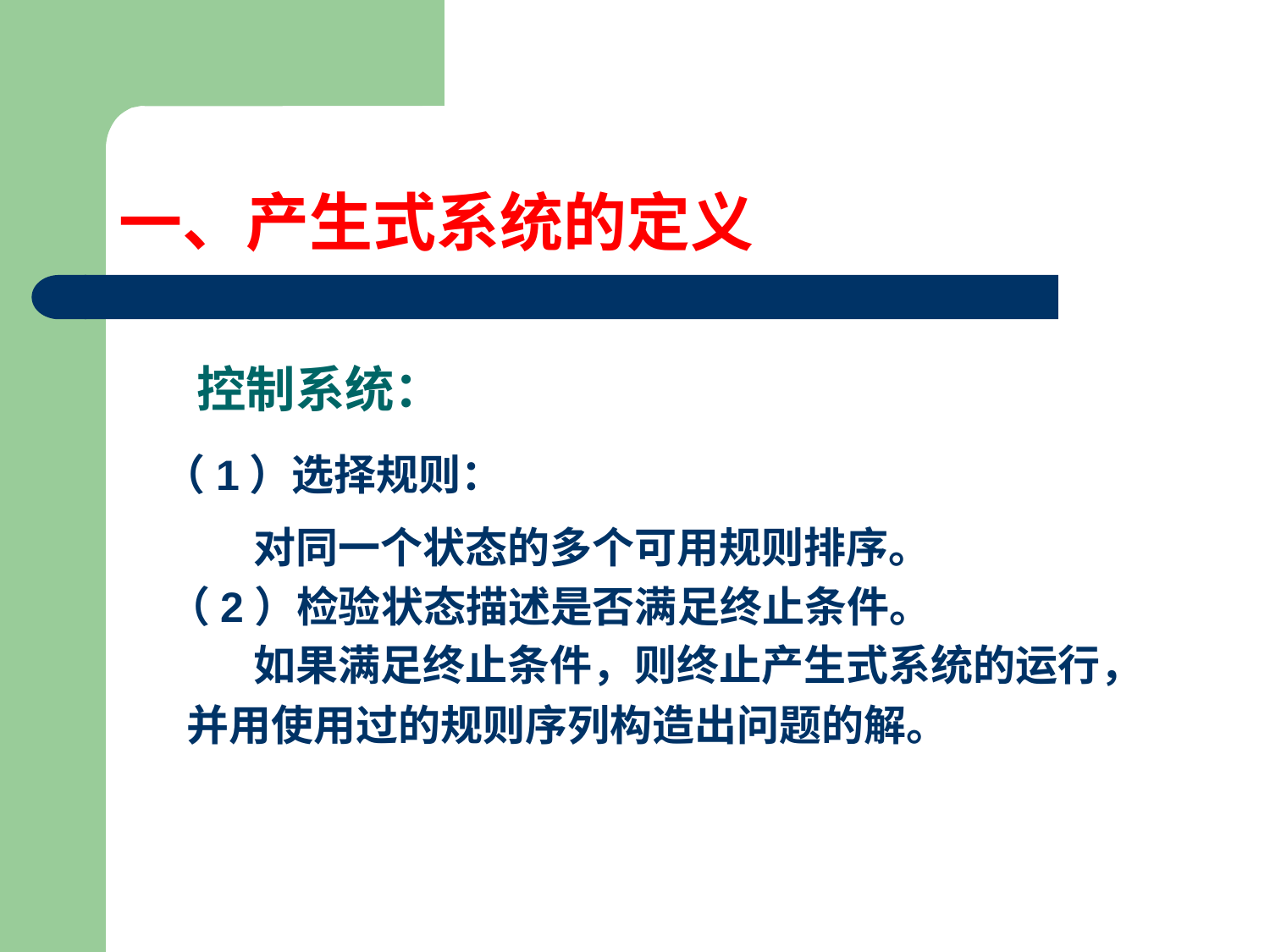

# 一、产生式系统的定义
     控制系统：
  （1）选择规则：
            对同一个状态的多个可用规则排序。
   （2）检验状态描述是否满足终止条件。
            如果满足终止条件，则终止产生式系统的运行，
     并用使用过的规则序列构造出问题的解。

9